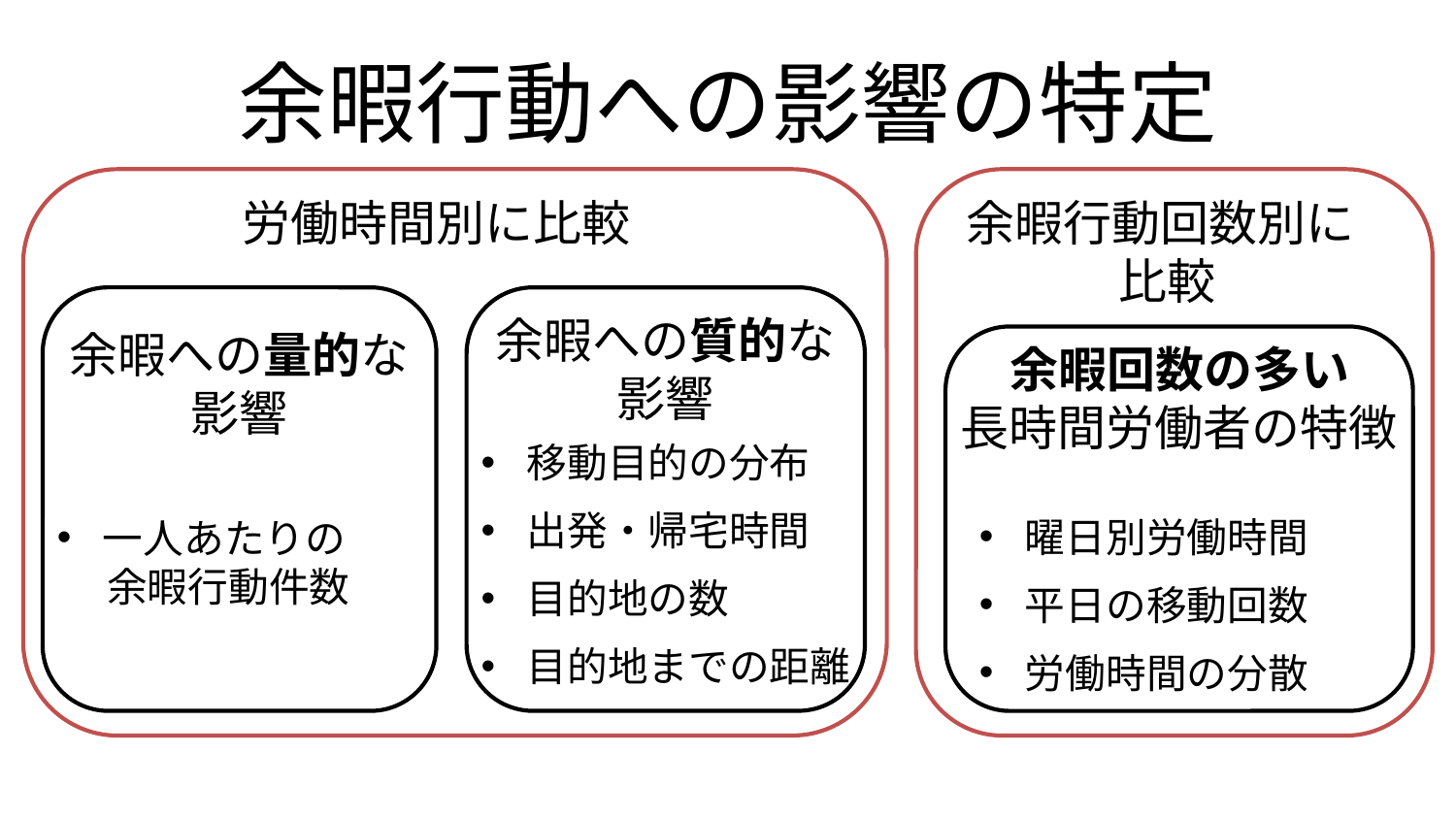

# 余暇行動への影響の特定

労働時間別に比較
余暇行動回数別に
比較

余暇への質的な
影響
余暇への量的な
影響

余暇回数の多い
長時間労働者の特徴
移動目的の分布
出発・帰宅時間
目的地の数
目的地までの距離

曜日別労働時間
平日の移動回数
労働時間の分散
一人あたりの
　 余暇行動件数